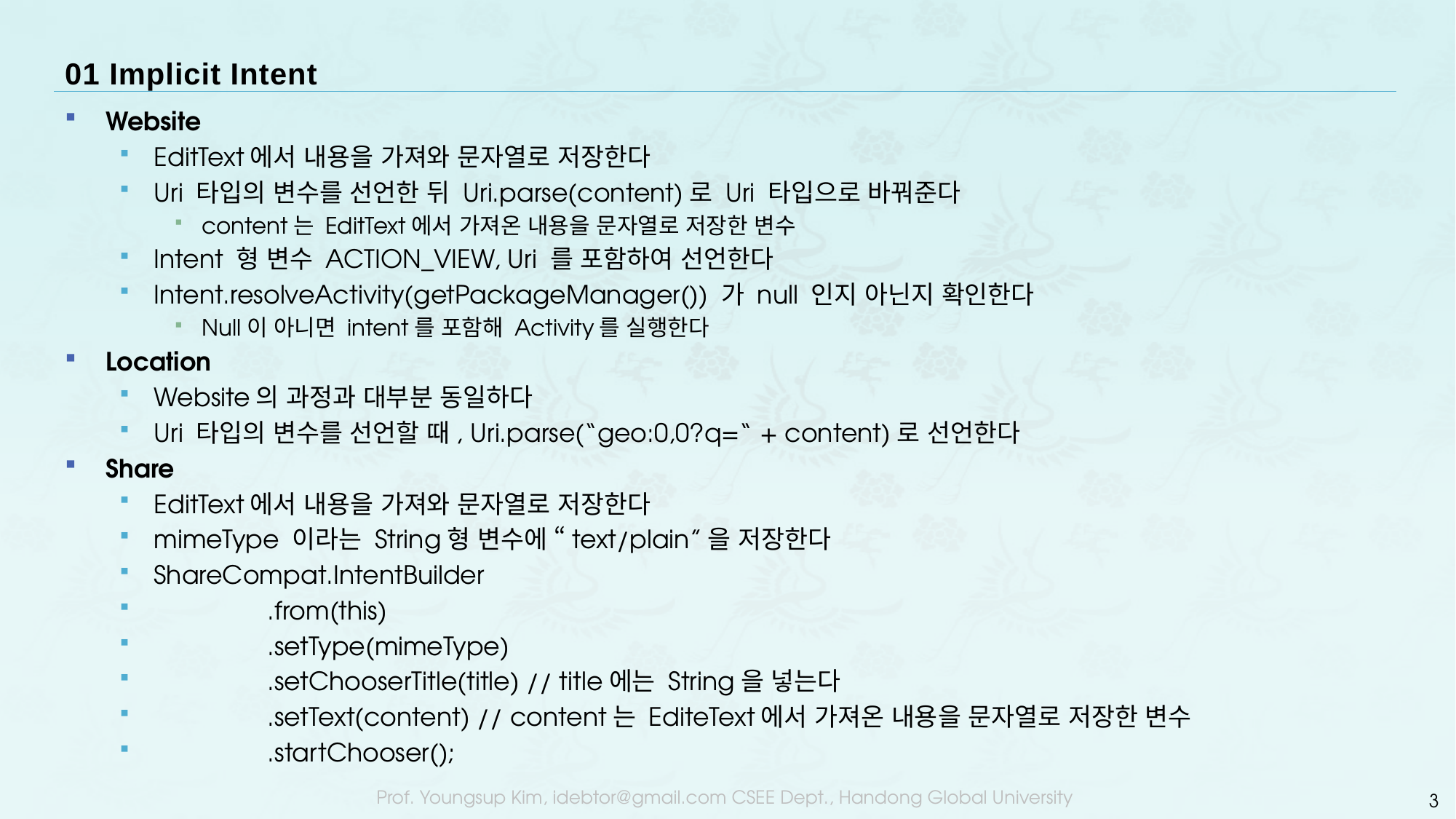

# 01 Implicit Intent
Website
EditText에서 내용을 가져와 문자열로 저장한다
Uri 타입의 변수를 선언한 뒤 Uri.parse(content)로 Uri 타입으로 바꿔준다
content는 EditText에서 가져온 내용을 문자열로 저장한 변수
Intent 형 변수 ACTION_VIEW, Uri 를 포함하여 선언한다
Intent.resolveActivity(getPackageManager()) 가 null 인지 아닌지 확인한다
Null이 아니면 intent를 포함해 Activity를 실행한다
Location
Website의 과정과 대부분 동일하다
Uri 타입의 변수를 선언할 때, Uri.parse(“geo:0,0?q=“ + content)로 선언한다
Share
EditText에서 내용을 가져와 문자열로 저장한다
mimeType 이라는 String형 변수에 “text/plain”을 저장한다
ShareCompat.IntentBuilder
                .from(this)
                .setType(mimeType)
                .setChooserTitle(title) // title에는 String을 넣는다
                .setText(content) // content는 EditeText에서 가져온 내용을 문자열로 저장한 변수
                .startChooser();

3